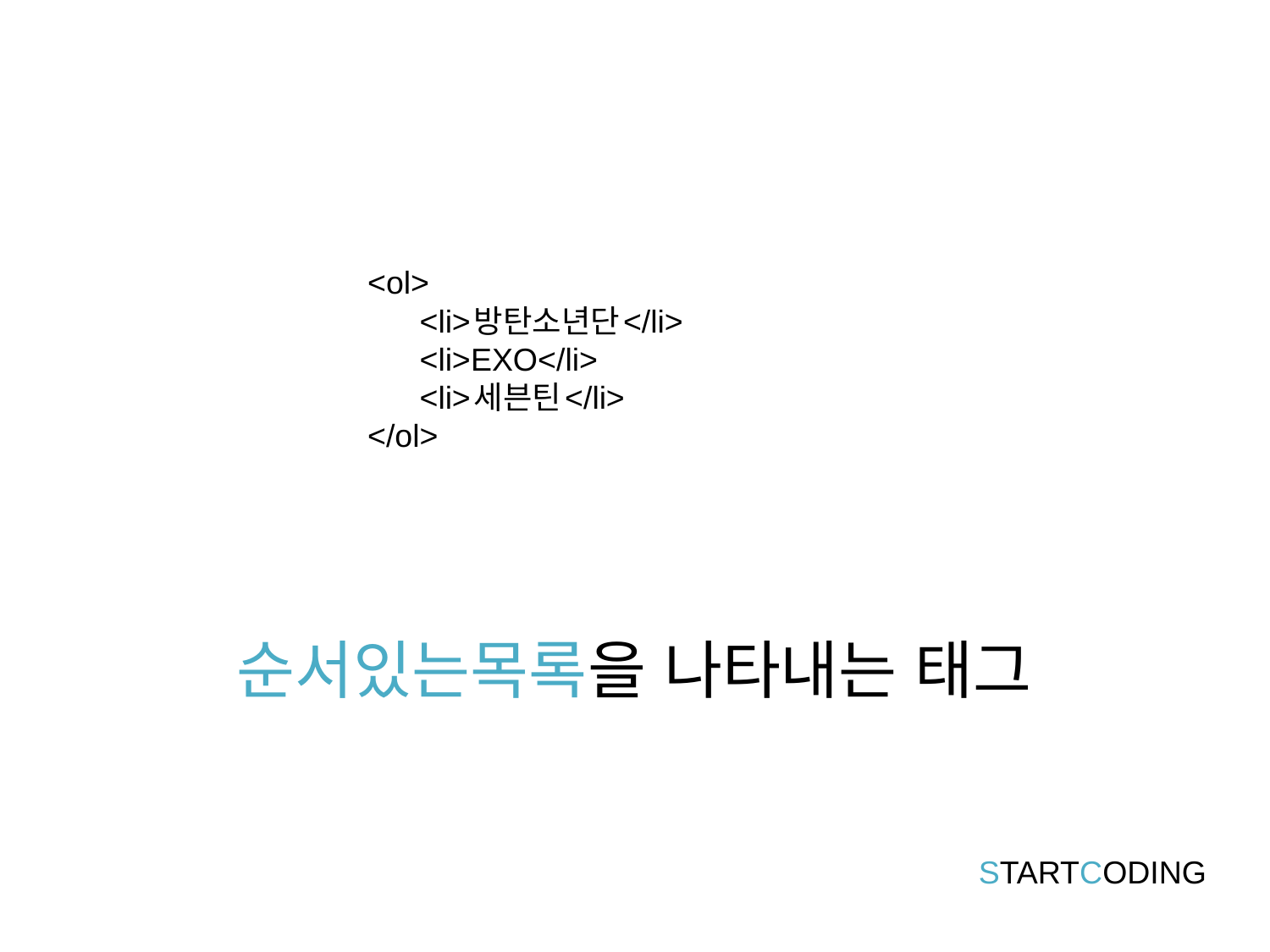

# <ol> <li>방탄소년단</li> <li>EXO</li> <li>세븐틴</li> </ol>
순서있는목록을 나타내는 태그
STARTCODING